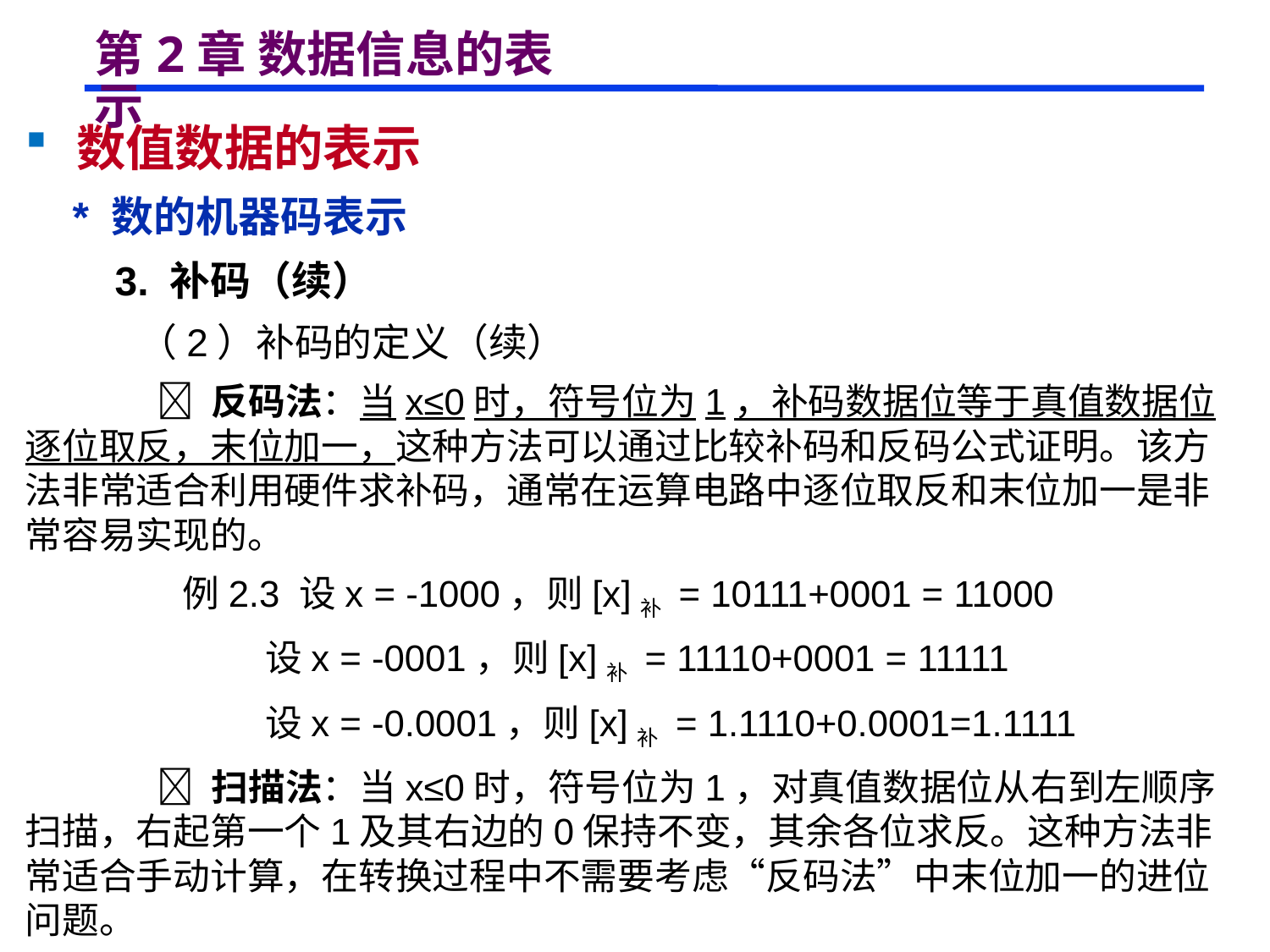

# 第2章 数据信息的表示
 数值数据的表示
    * 数的机器码表示
        3. 补码（续）
            （2）补码的定义（续）
                • 反码法：当x≤0时，符号位为1，补码数据位等于真值数据位逐位取反，末位加一，这种方法可以通过比较补码和反码公式证明。该方法非常适合利用硬件求补码，通常在运算电路中逐位取反和末位加一是非常容易实现的。
                  例2.3 设x = -1000，则[x]补 = 10111+0001 = 11000
                            设x = -0001，则[x]补 = 11110+0001 = 11111
                            设x = -0.0001，则[x]补 = 1.1110+0.0001=1.1111
                • 扫描法：当x≤0时，符号位为1，对真值数据位从右到左顺序扫描，右起第一个1及其右边的0保持不变，其余各位求反。这种方法非常适合手动计算，在转换过程中不需要考虑“反码法”中末位加一的进位问题。